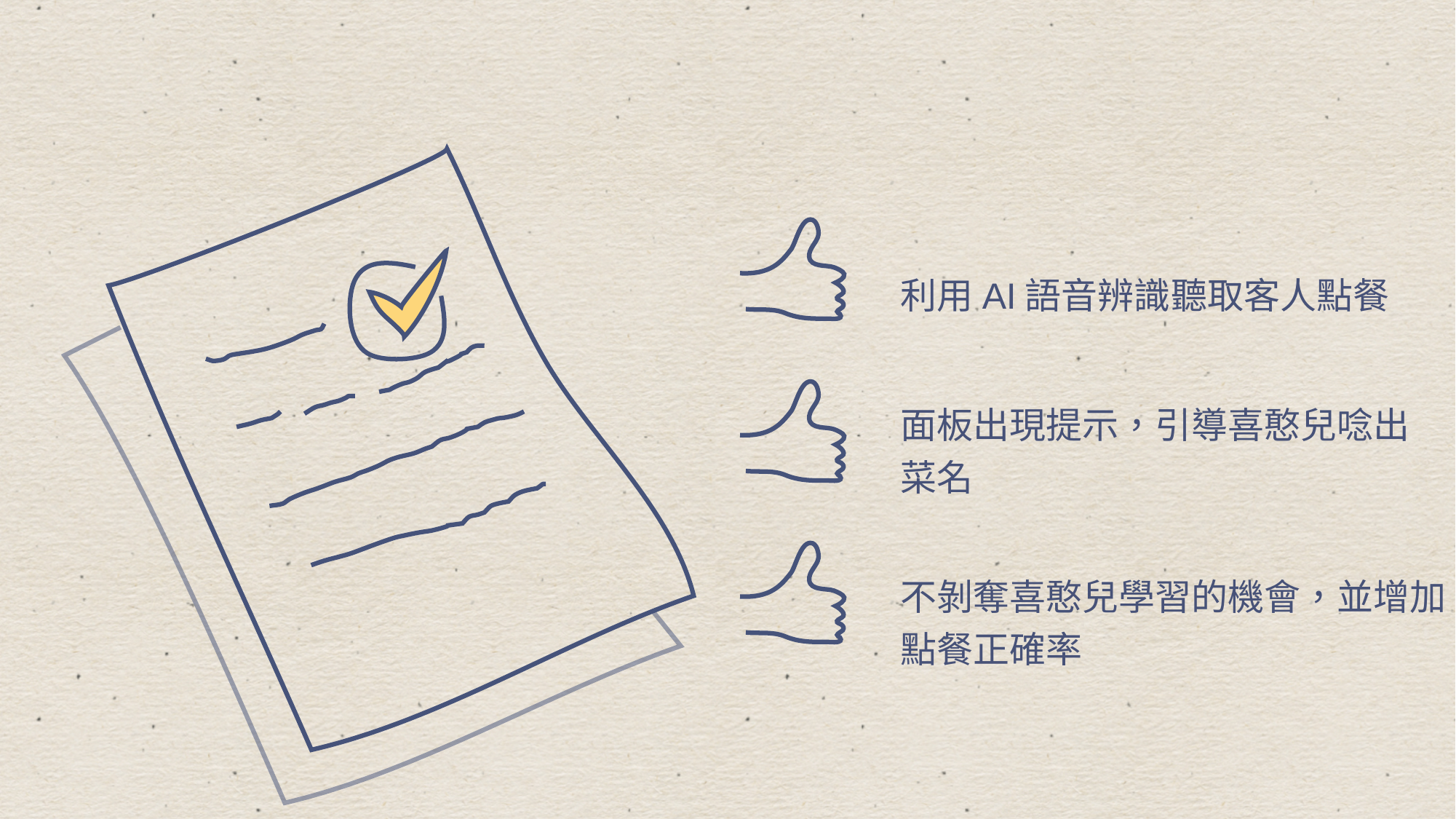

利用AI語音辨識聽取客人點餐

面板出現提示，引導喜憨兒唸出菜名

不剝奪喜憨兒學習的機會，並增加點餐正確率